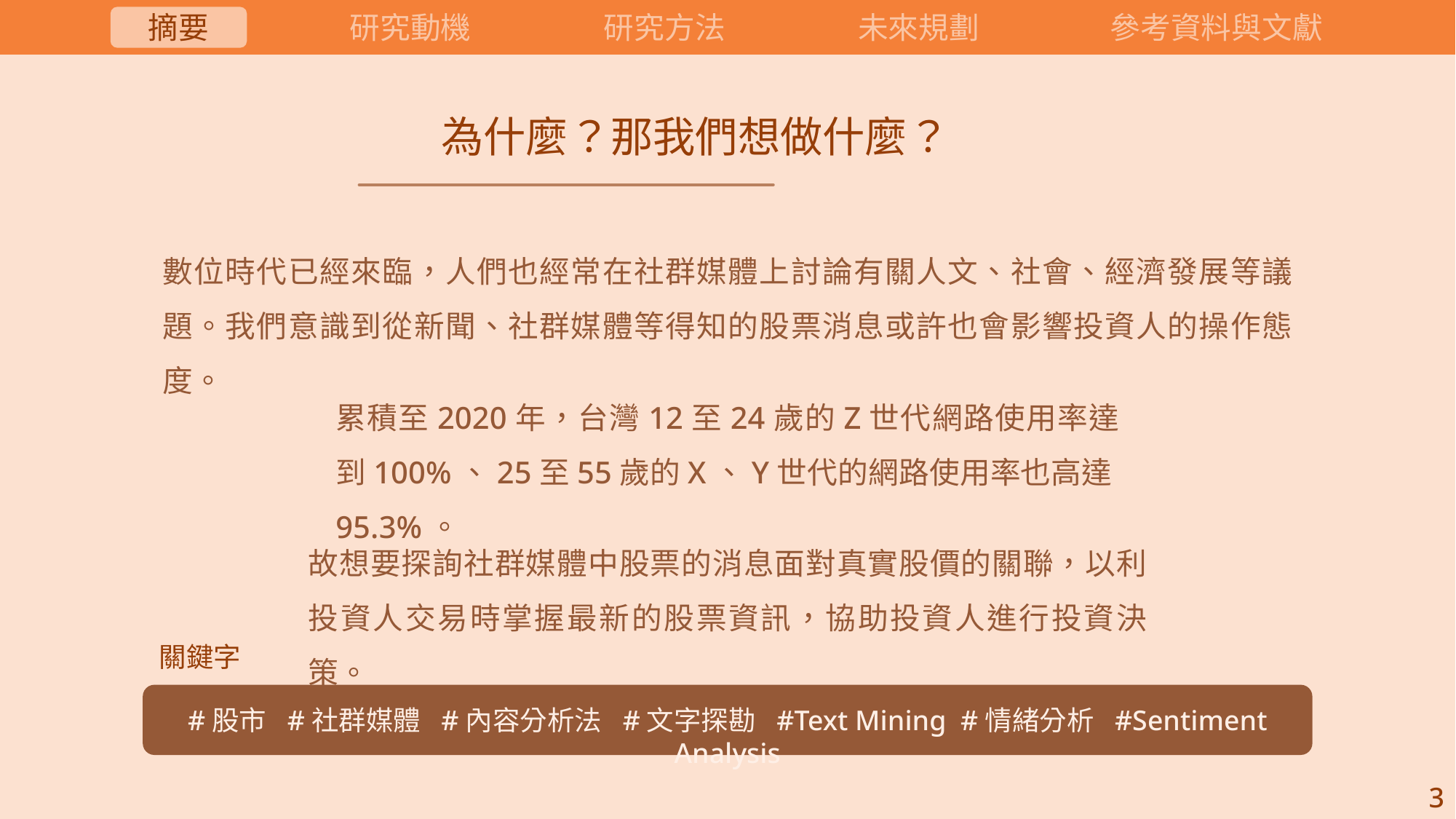

摘要
研究動機
研究方法
未來規劃
參考資料與文獻

為什麼？那我們想做什麼？
數位時代已經來臨，人們也經常在社群媒體上討論有關人文、社會、經濟發展等議題。我們意識到從新聞、社群媒體等得知的股票消息或許也會影響投資人的操作態度。
累積至2020年，台灣12至24歲的Z世代網路使用率達到100%、25至55歲的X、Y世代的網路使用率也高達95.3%。
故想要探詢社群媒體中股票的消息面對真實股價的關聯，以利投資人交易時掌握最新的股票資訊，協助投資人進行投資決策。
關鍵字

#股市  #社群媒體  #內容分析法  #文字探勘  #Text Mining  #情緒分析  #Sentiment Analysis
3